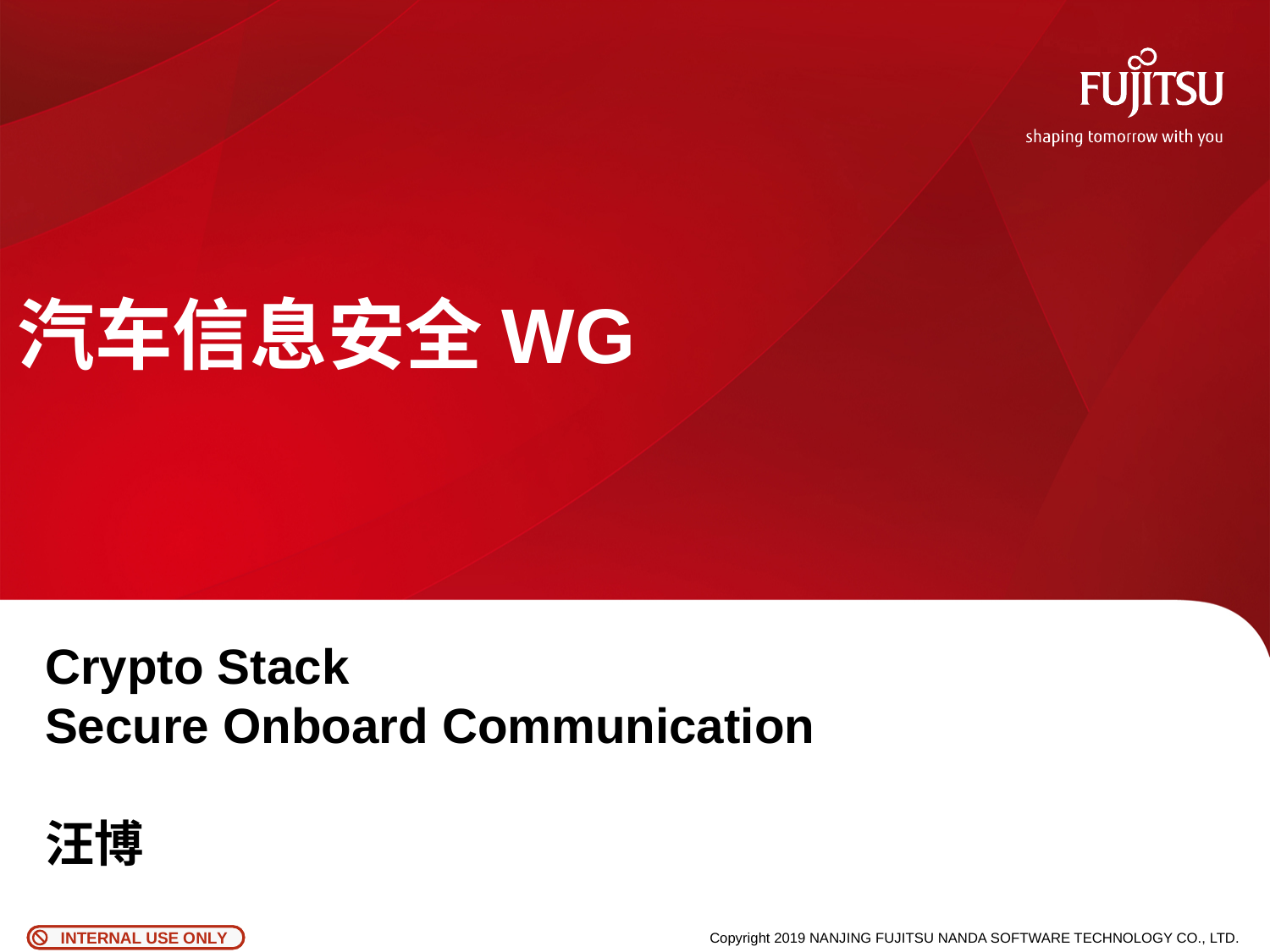

# 汽车信息安全WG
Crypto Stack
Secure Onboard Communication

汪博
1
Copyright 2019 NANJING FUJITSU NANDA SOFTWARE TECHNOLOGY CO., LTD.